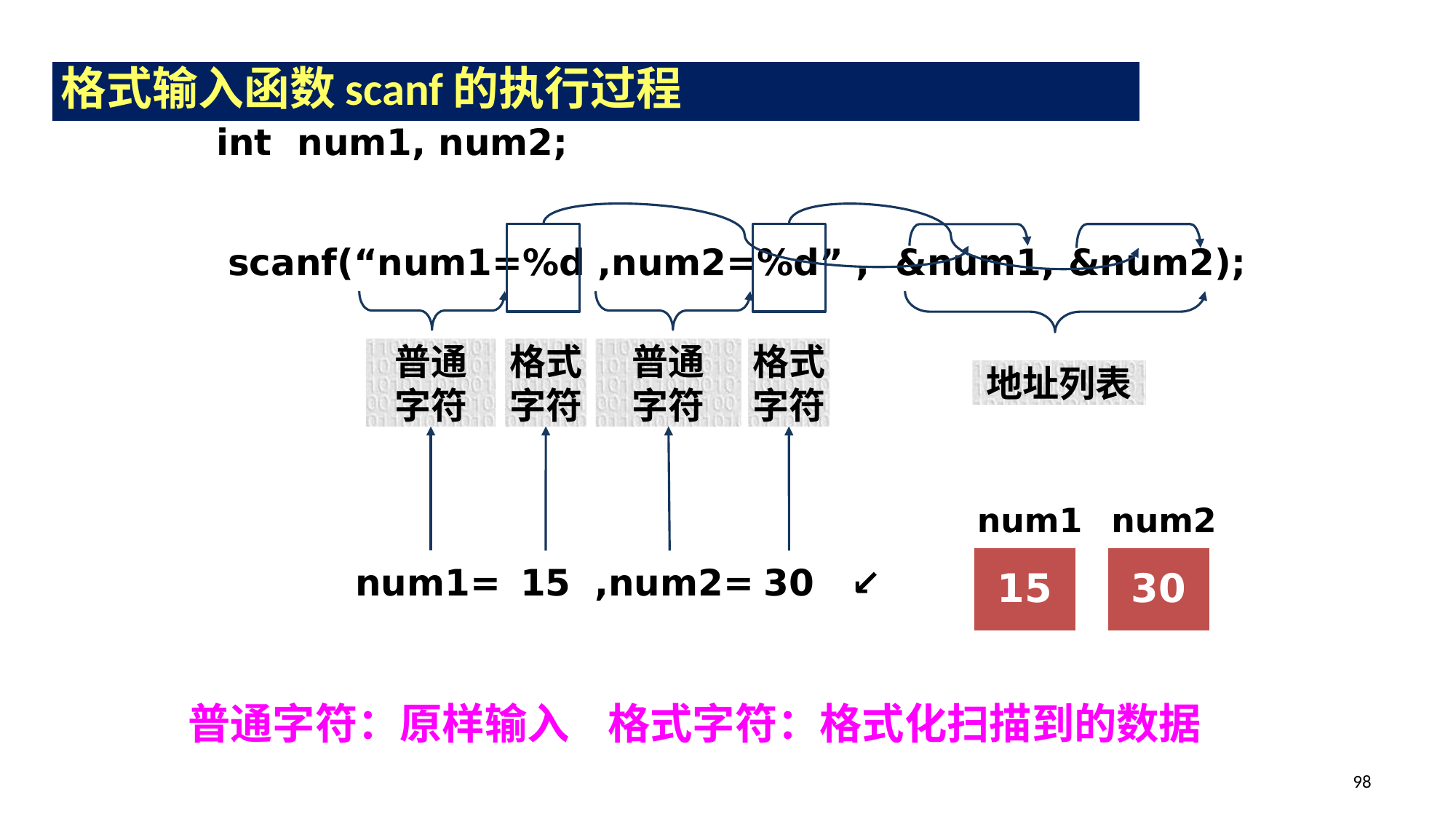

格式输入函数scanf的执行过程
int  num1, num2;
scanf(“num1=%d ,num2=%d” ,  &num1, &num2);

普通
字符
格式字符
普通
字符
格式字符
地址列表
num1
num2
15
30
num1=
15
 ,num2=
30
 ↙
普通字符：原样输入    格式字符：格式化扫描到的数据
98